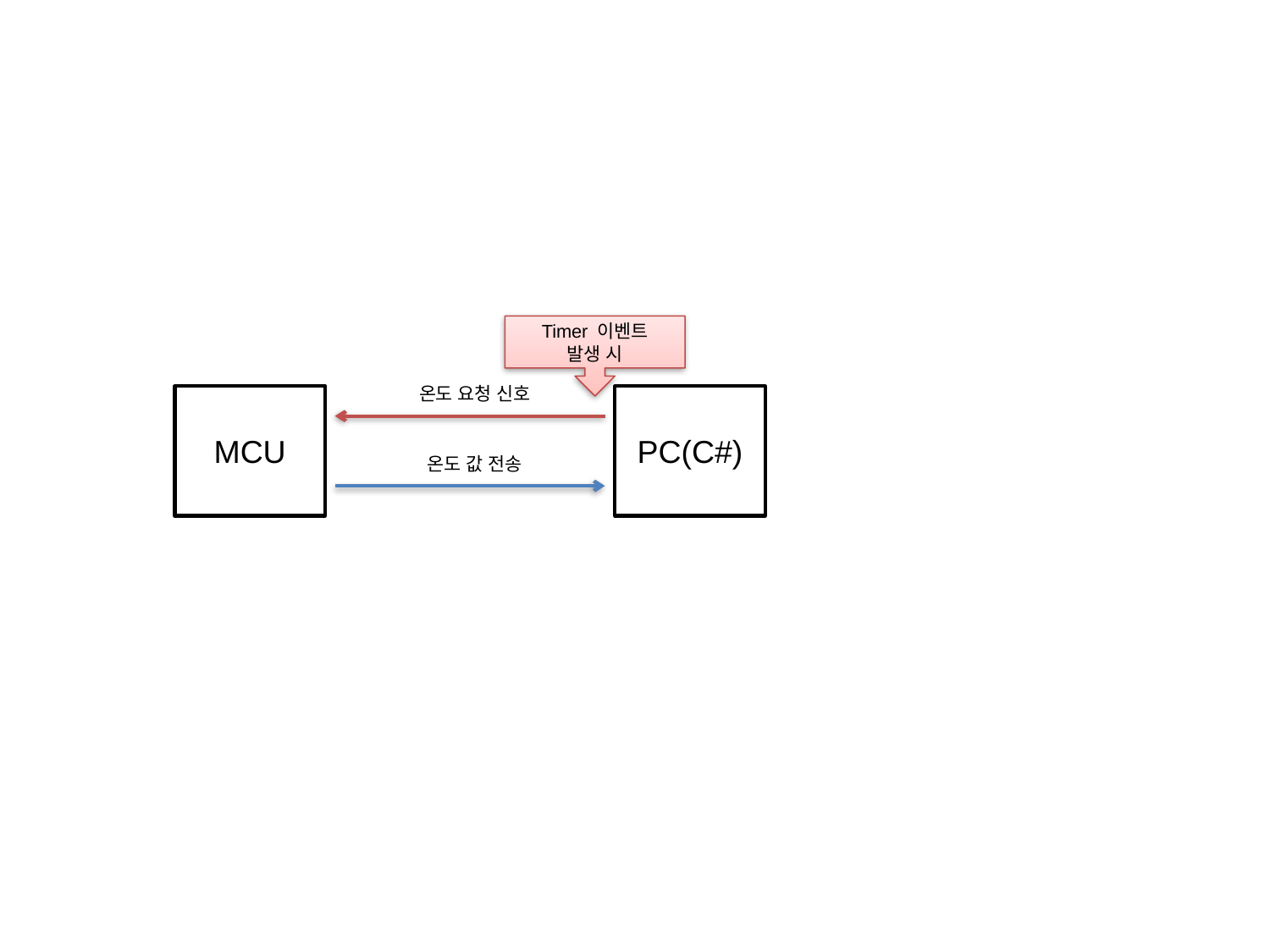

#
Timer 이벤트
발생 시
온도 요청 신호
MCU
PC(C#)
온도 값 전송